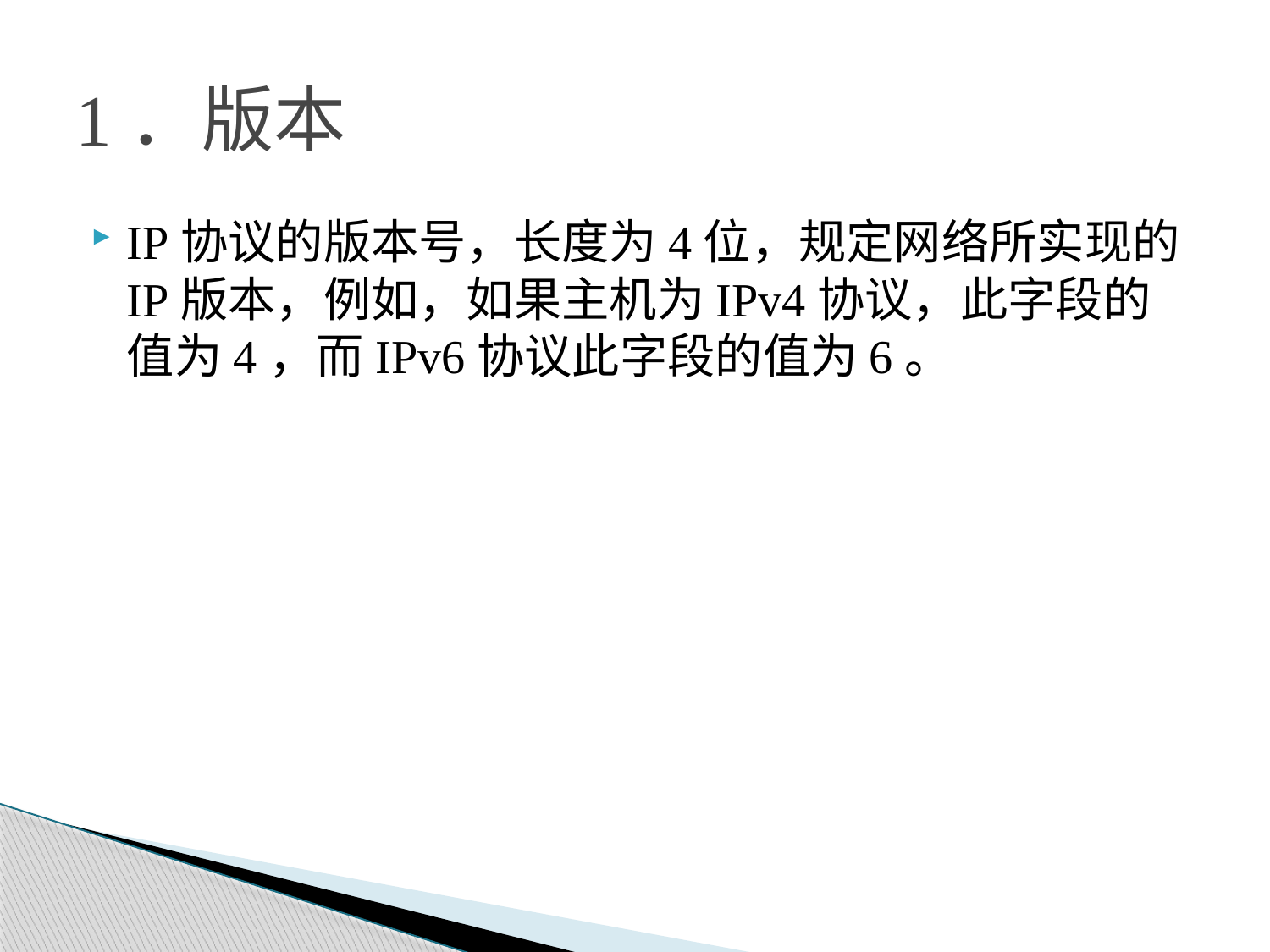

# 1．版本
IP协议的版本号，长度为4位，规定网络所实现的IP版本，例如，如果主机为IPv4协议，此字段的值为4，而IPv6协议此字段的值为6。